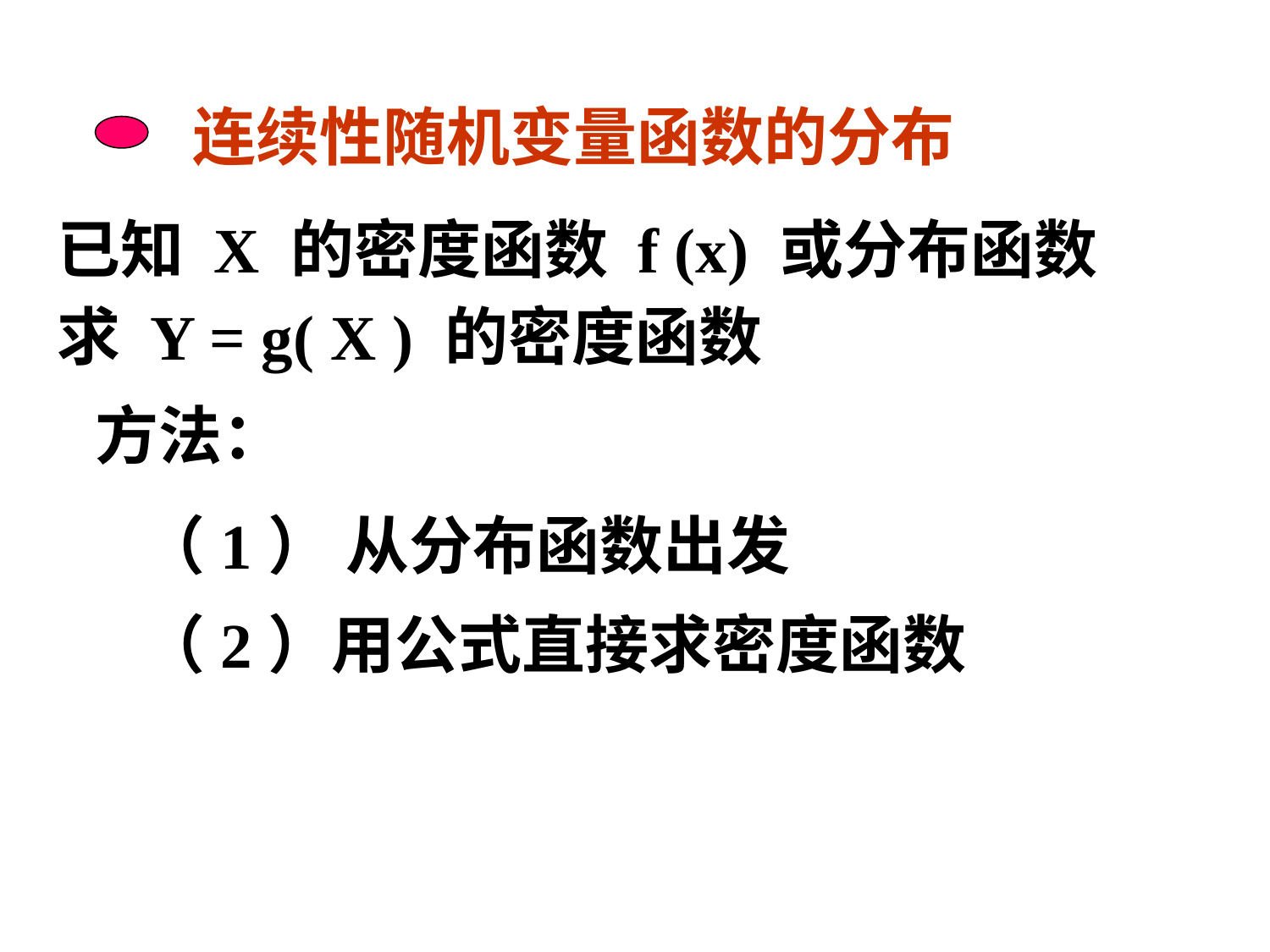

连续性随机变量函数的分布

已知 X 的密度函数 f (x) 或分布函数
求 Y = g( X ) 的密度函数
方法：
（1） 从分布函数出发
（2）用公式直接求密度函数